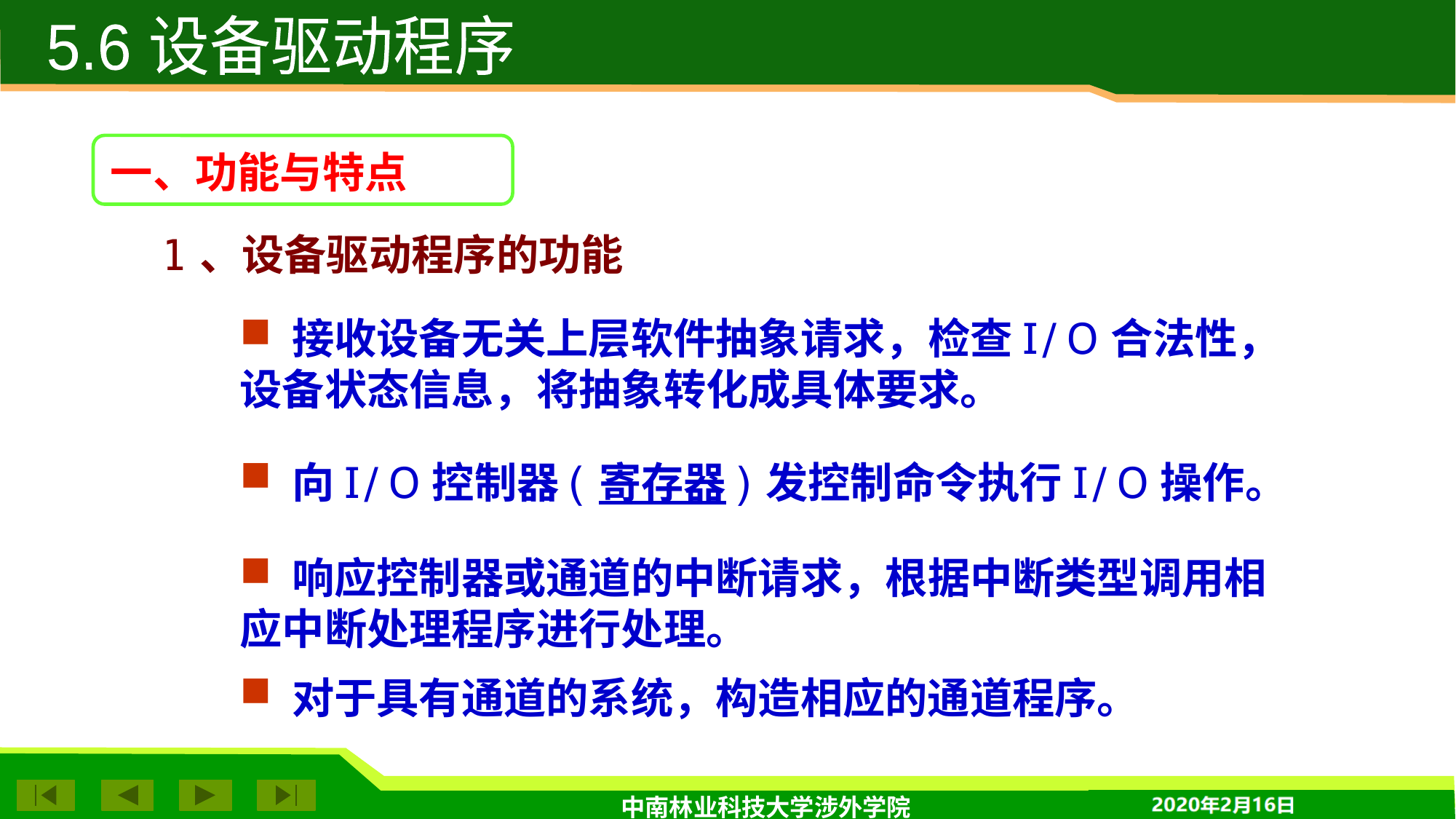

5.6 设备驱动程序

一、功能与特点
1、设备驱动程序的功能
 接收设备无关上层软件抽象请求，检查I/O合法性，设备状态信息，将抽象转化成具体要求。
 向I/O控制器(寄存器)发控制命令执行I/O操作。
 响应控制器或通道的中断请求，根据中断类型调用相应中断处理程序进行处理。
 对于具有通道的系统，构造相应的通道程序。